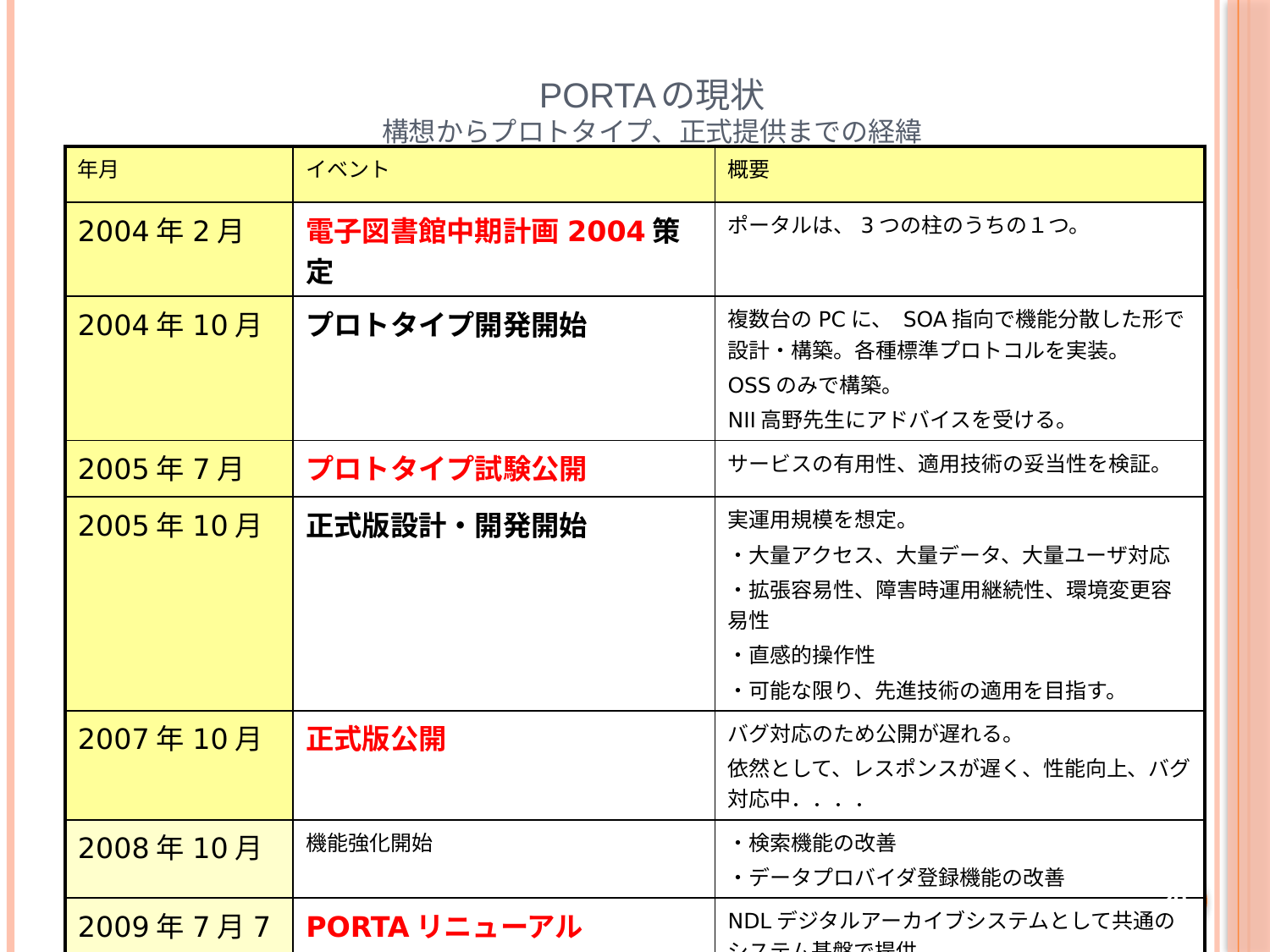

# PORTAの現状 構想からプロトタイプ、正式提供までの経緯
| 年月 | イベント | 概要 |
| --- | --- | --- |
| 2004年2月 | 電子図書館中期計画2004策定 | ポータルは、3つの柱のうちの１つ。 |
| 2004年10月 | プロトタイプ開発開始 | 複数台のPCに、 SOA指向で機能分散した形で設計・構築。各種標準プロトコルを実装。 OSSのみで構築。 NII高野先生にアドバイスを受ける。 |
| 2005年7月 | プロトタイプ試験公開 | サービスの有用性、適用技術の妥当性を検証。 |
| 2005年10月 | 正式版設計・開発開始 | 実運用規模を想定。 ・大量アクセス、大量データ、大量ユーザ対応 ・拡張容易性、障害時運用継続性、環境変更容易性 ・直感的操作性 ・可能な限り、先進技術の適用を目指す。 |
| 2007年10月 | 正式版公開 | バグ対応のため公開が遅れる。 依然として、レスポンスが遅く、性能向上、バグ対応中．．．． |
| 2008年10月 | 機能強化開始 | ・検索機能の改善 ・データプロバイダ登録機能の改善 |
| 2009年7月7日 | PORTAリニューアル | NDLデジタルアーカイブシステムとして共通のシステム基盤で提供 |
20